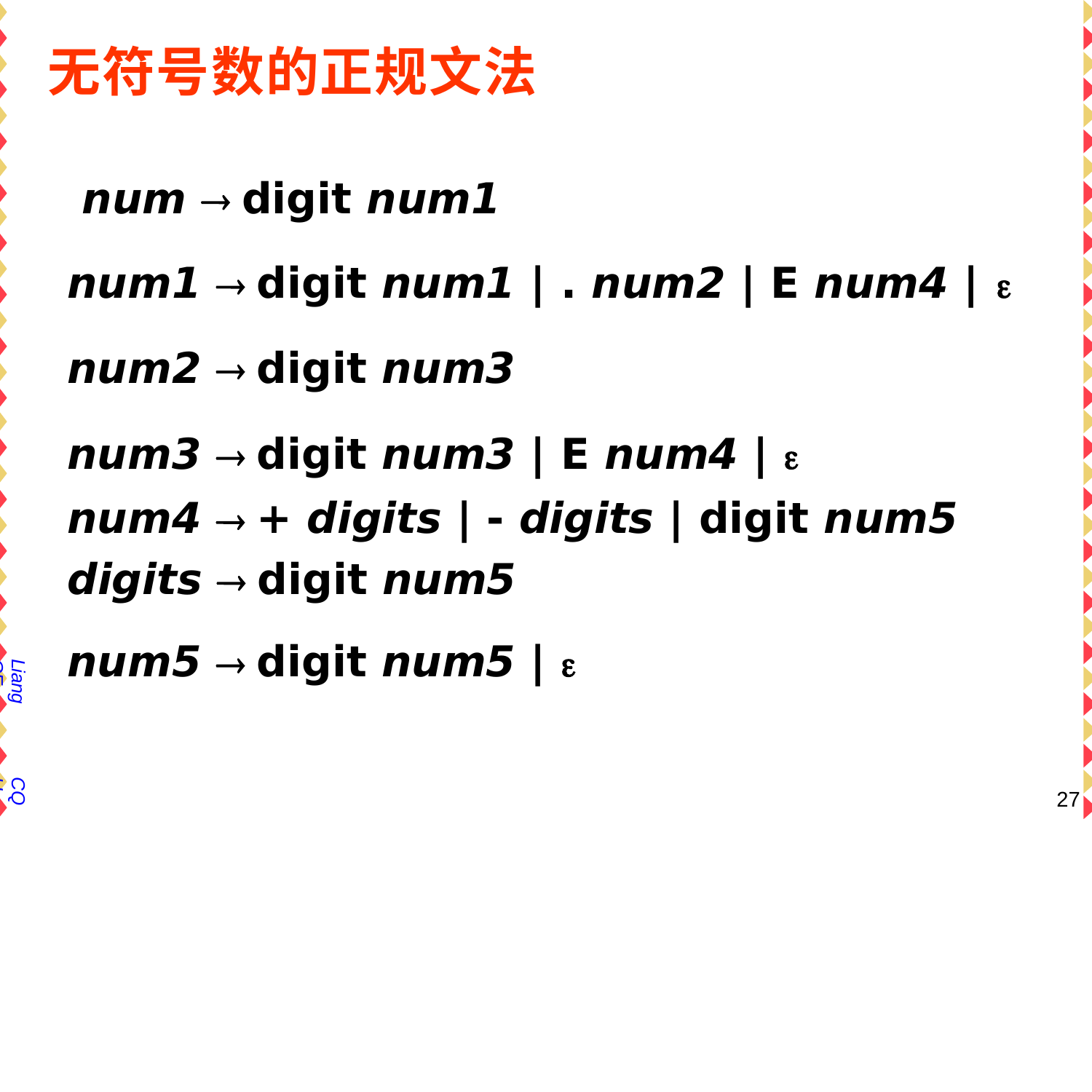

# 无符号数的正规文法
num → digit num1
num1 → digit num1 | . num2 | E num4 | ε
num2 → digit num3
num3 → digit num3 | E num4 | ε
num4 → + digits | - digits | digit num5  digits → digit num5
num5 → digit num5 | ε
Liang GE
CQU
27